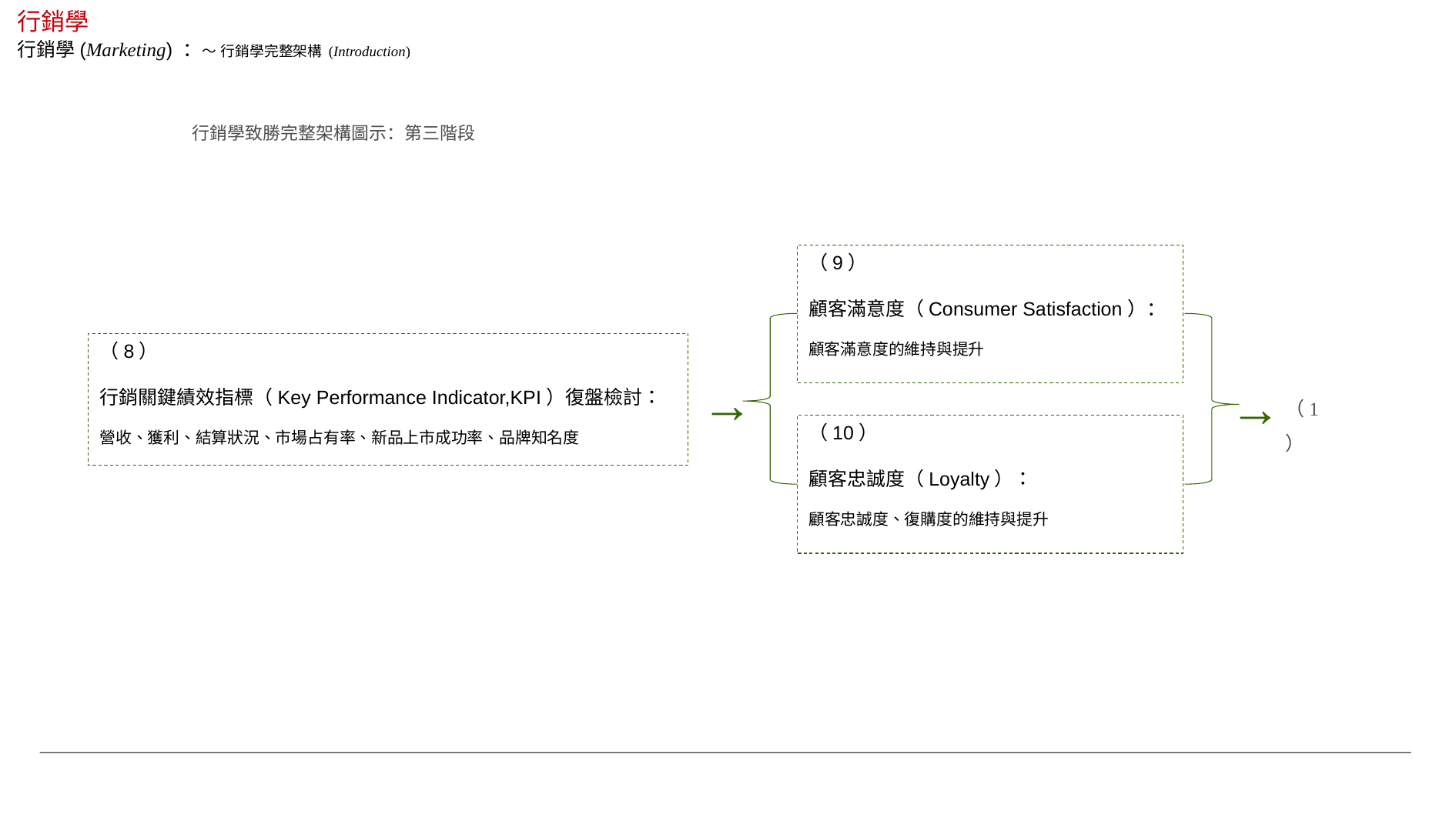

行銷學
行銷學(Marketing) ：～ 行銷學完整架構 (Introduction)
行銷學致勝完整架構圖示：第三階段
（9）

顧客滿意度（Consumer Satisfaction）：

顧客滿意度的維持與提升

（8）

行銷關鍵績效指標（Key Performance Indicator,KPI）復盤檢討：

營收、獲利、結算狀況、市場占有率、新品上市成功率、品牌知名度
→
→
（1）
（10）

顧客忠誠度（Loyalty）：

顧客忠誠度、復購度的維持與提升